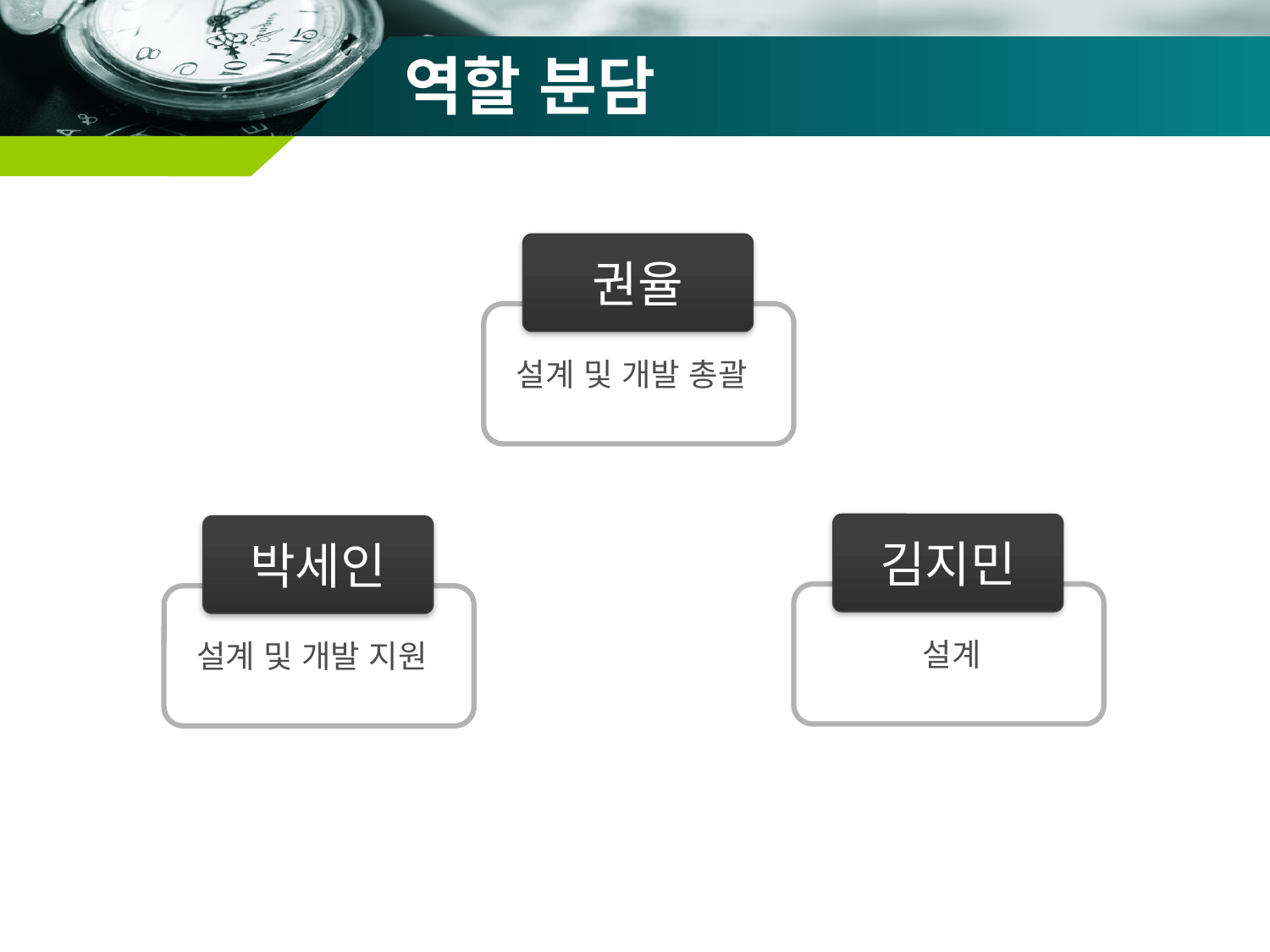

# 역할 분담
권율

설계 및 개발 총괄
김지민

박세인

          설계
설계 및 개발 지원